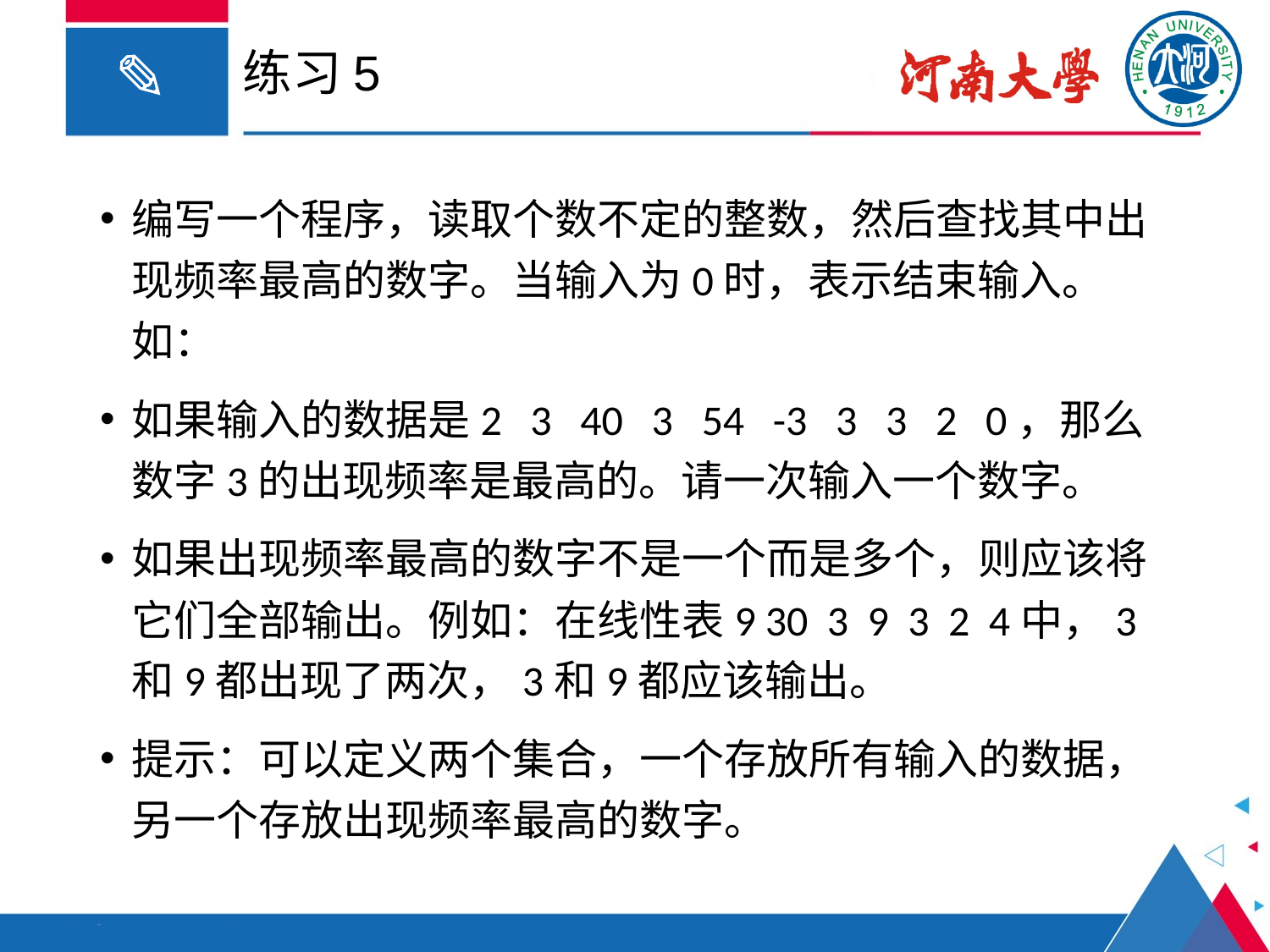

# 练习5
编写一个程序，读取个数不定的整数，然后查找其中出现频率最高的数字。当输入为0时，表示结束输入。如：
如果输入的数据是2   3   40   3   54   -3   3   3   2   0，那么数字3的出现频率是最高的。请一次输入一个数字。
如果出现频率最高的数字不是一个而是多个，则应该将它们全部输出。例如：在线性表9 30  3  9  3  2  4中，3和9都出现了两次，3和9都应该输出。
提示：可以定义两个集合，一个存放所有输入的数据，另一个存放出现频率最高的数字。